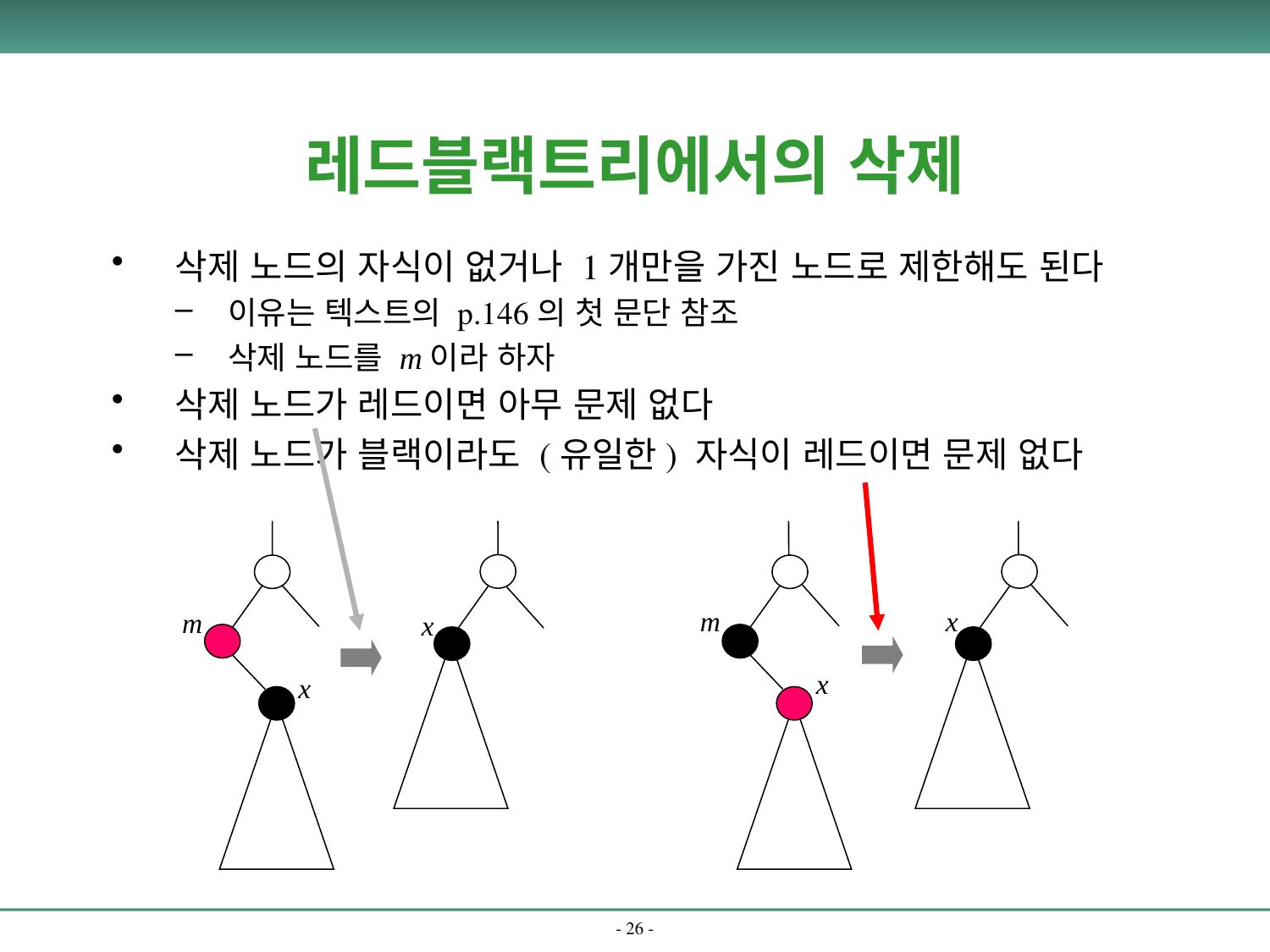

레드블랙트리에서의 삭제
삭제 노드의 자식이 없거나 1개만을 가진 노드로 제한해도 된다
이유는 텍스트의 p.146의 첫 문단 참조
삭제 노드를 m이라 하자
삭제 노드가 레드이면 아무 문제 없다
삭제 노드가 블랙이라도 (유일한) 자식이 레드이면 문제 없다

x
m
m
x

x
x